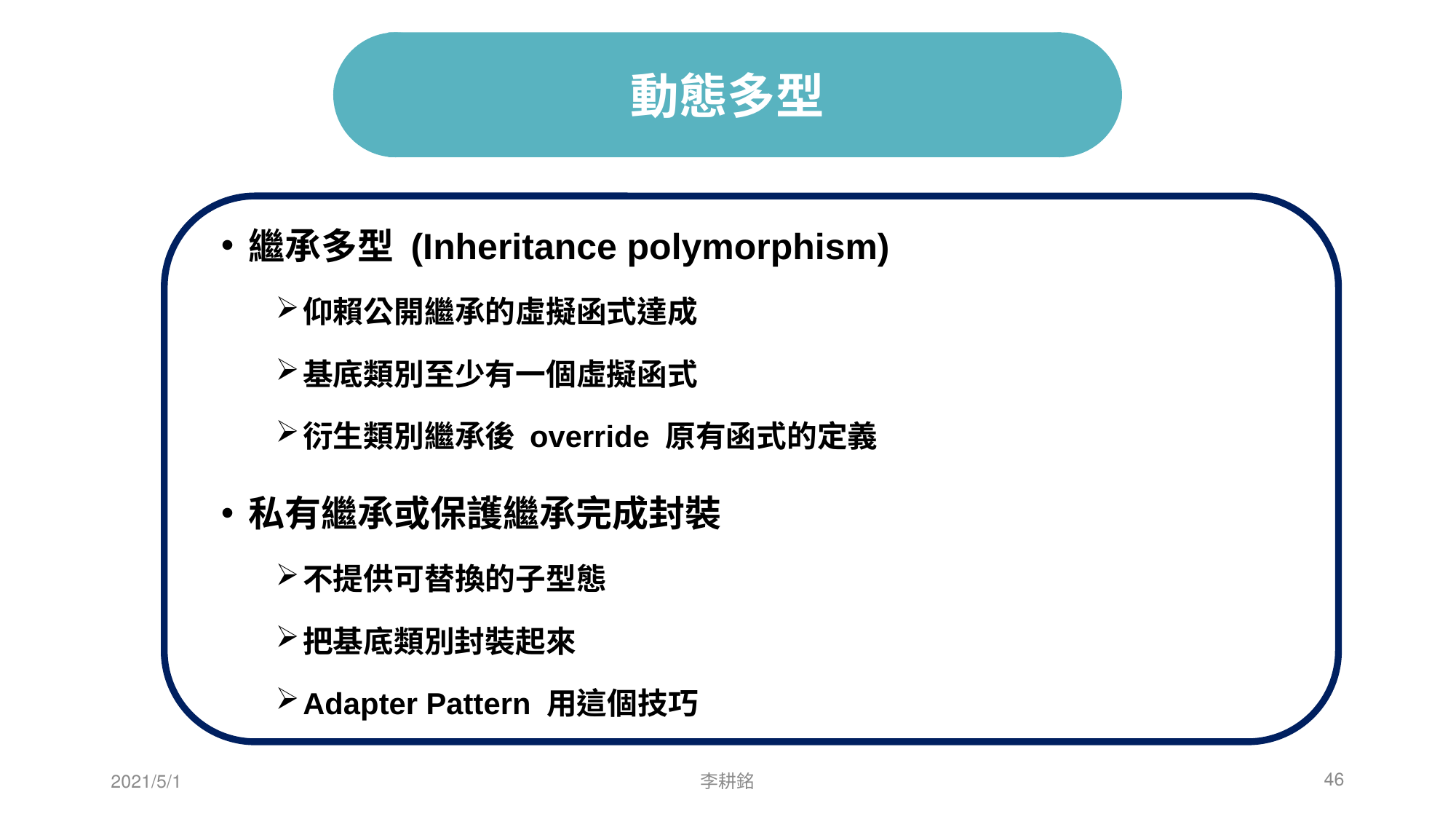

# 動態多型

繼承多型 (Inheritance polymorphism)
仰賴公開繼承的虛擬函式達成
基底類別至少有一個虛擬函式
衍生類別繼承後 override 原有函式的定義
私有繼承或保護繼承完成封裝
不提供可替換的子型態
把基底類別封裝起來
Adapter Pattern 用這個技巧
2021/5/1
李耕銘
46